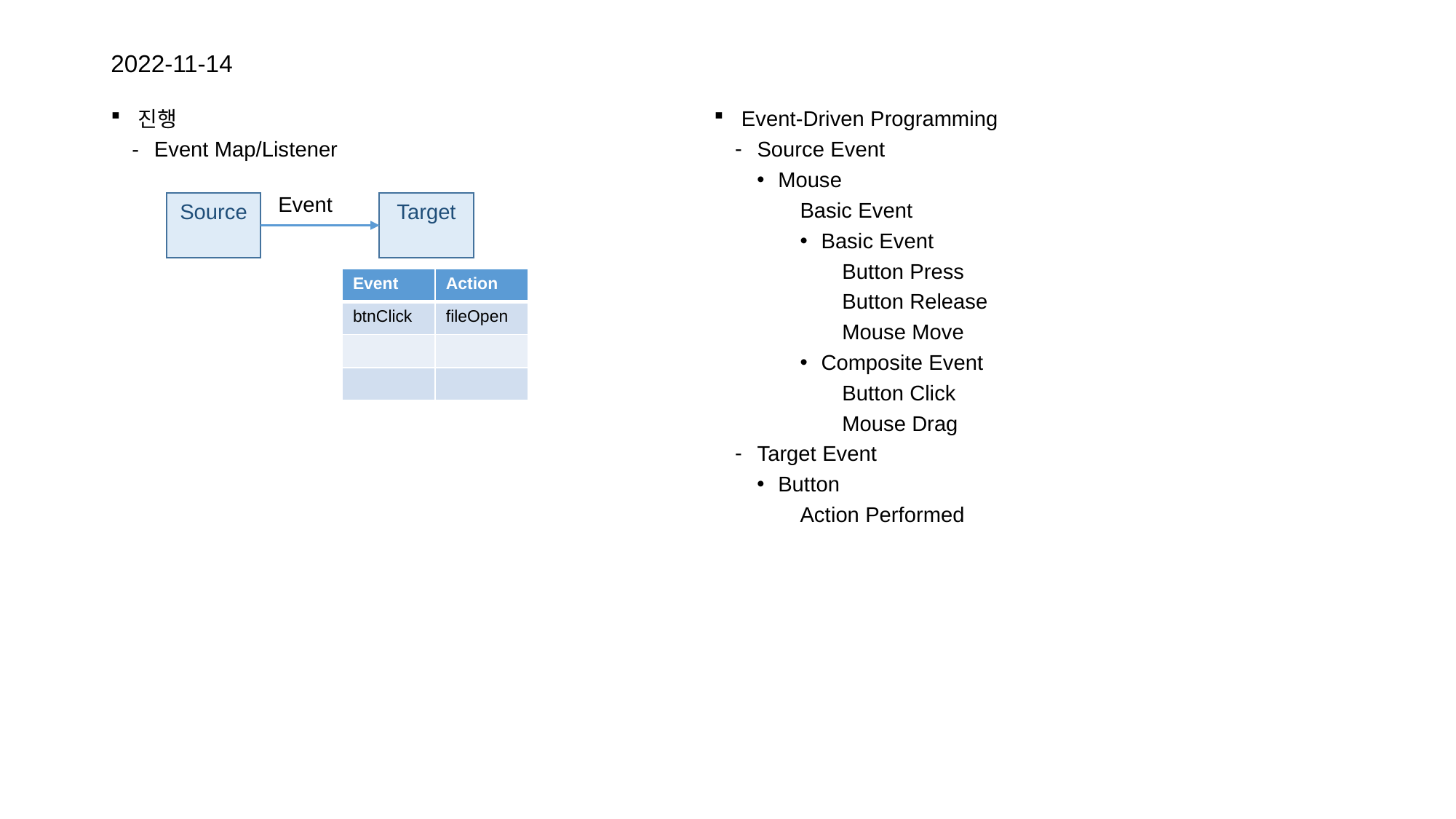

# 2022-11-14
Event-Driven Programming
Source Event
Mouse
Basic Event
Basic Event
Button Press
Button Release
Mouse Move
Composite Event
Button Click
Mouse Drag
Target Event
Button
Action Performed

진행
Event Map/Listener

Event
Source
Target
| Event | Action |
| --- | --- |
| btnClick | fileOpen |
|  |  |
|  |  |